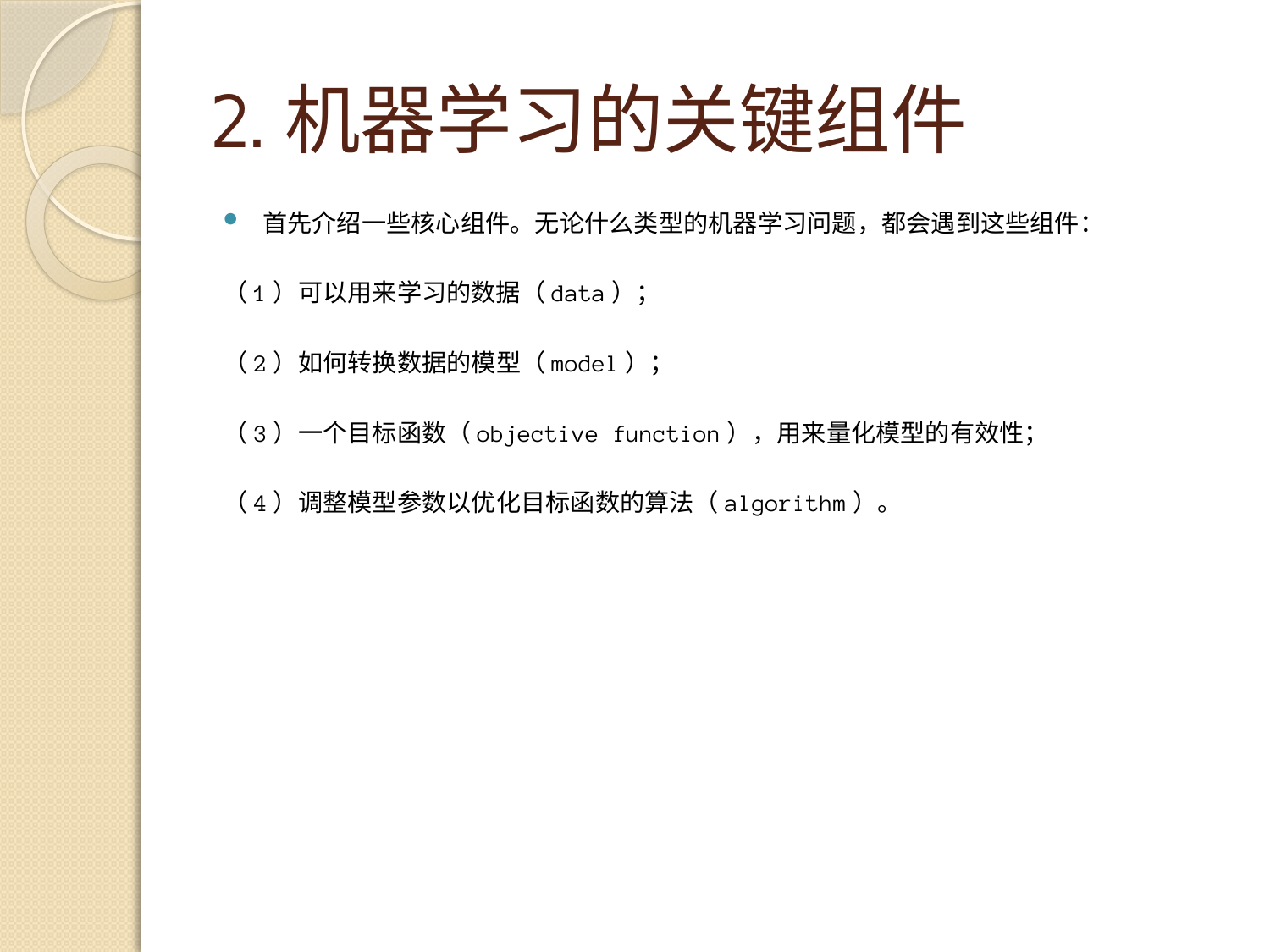

# 2.机器学习的关键组件
首先介绍一些核心组件。无论什么类型的机器学习问题，都会遇到这些组件：
（1）可以用来学习的数据（data）；
（2）如何转换数据的模型（model）；
（3）一个目标函数（objective function），用来量化模型的有效性；
（4）调整模型参数以优化目标函数的算法（algorithm）。